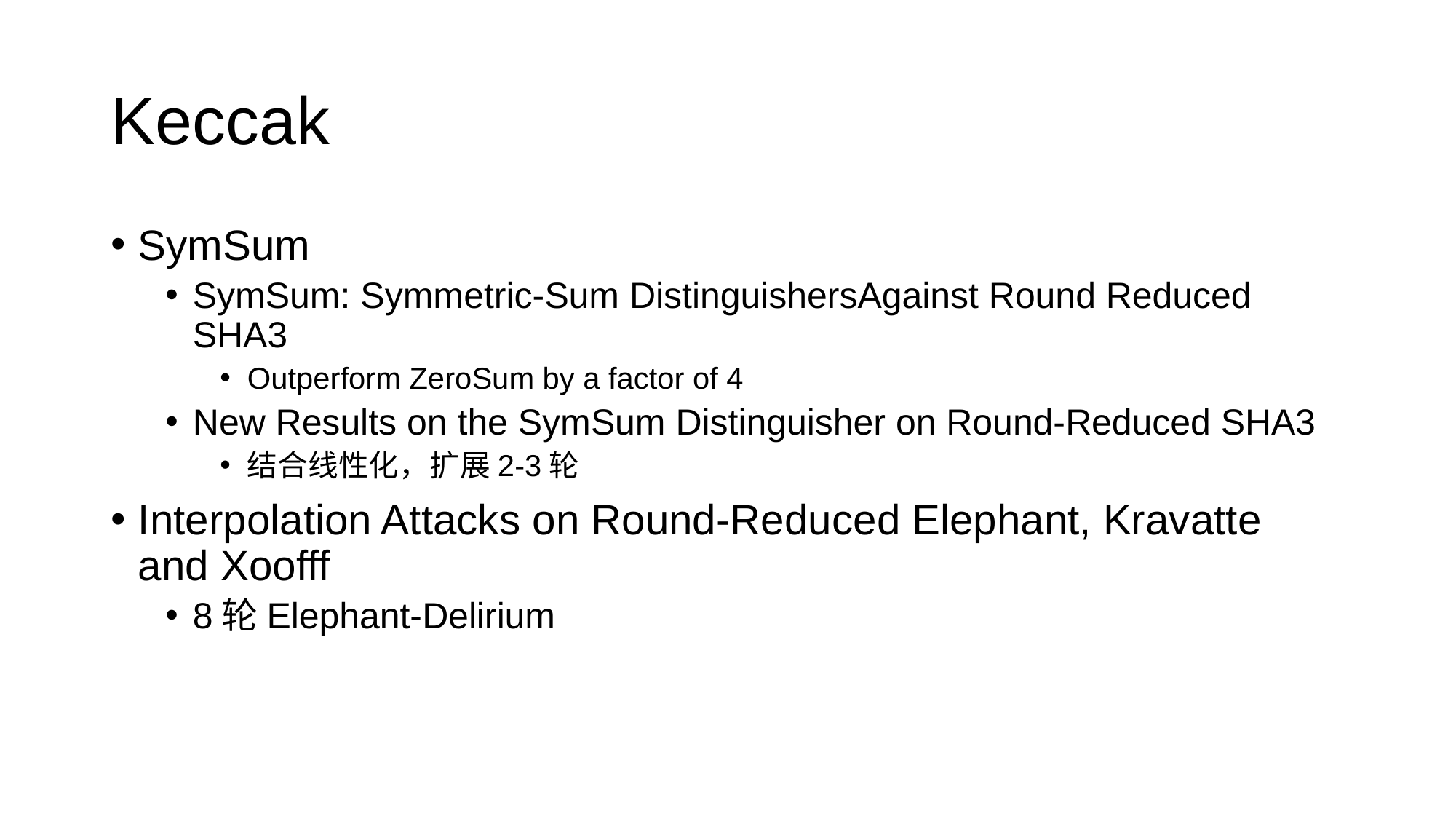

# Keccak
SymSum
SymSum: Symmetric-Sum DistinguishersAgainst Round Reduced SHA3
Outperform ZeroSum by a factor of 4
New Results on the SymSum Distinguisher on Round-Reduced SHA3
结合线性化，扩展2-3轮
Interpolation Attacks on Round-Reduced Elephant, Kravatte and Xoofff
8轮Elephant-Delirium